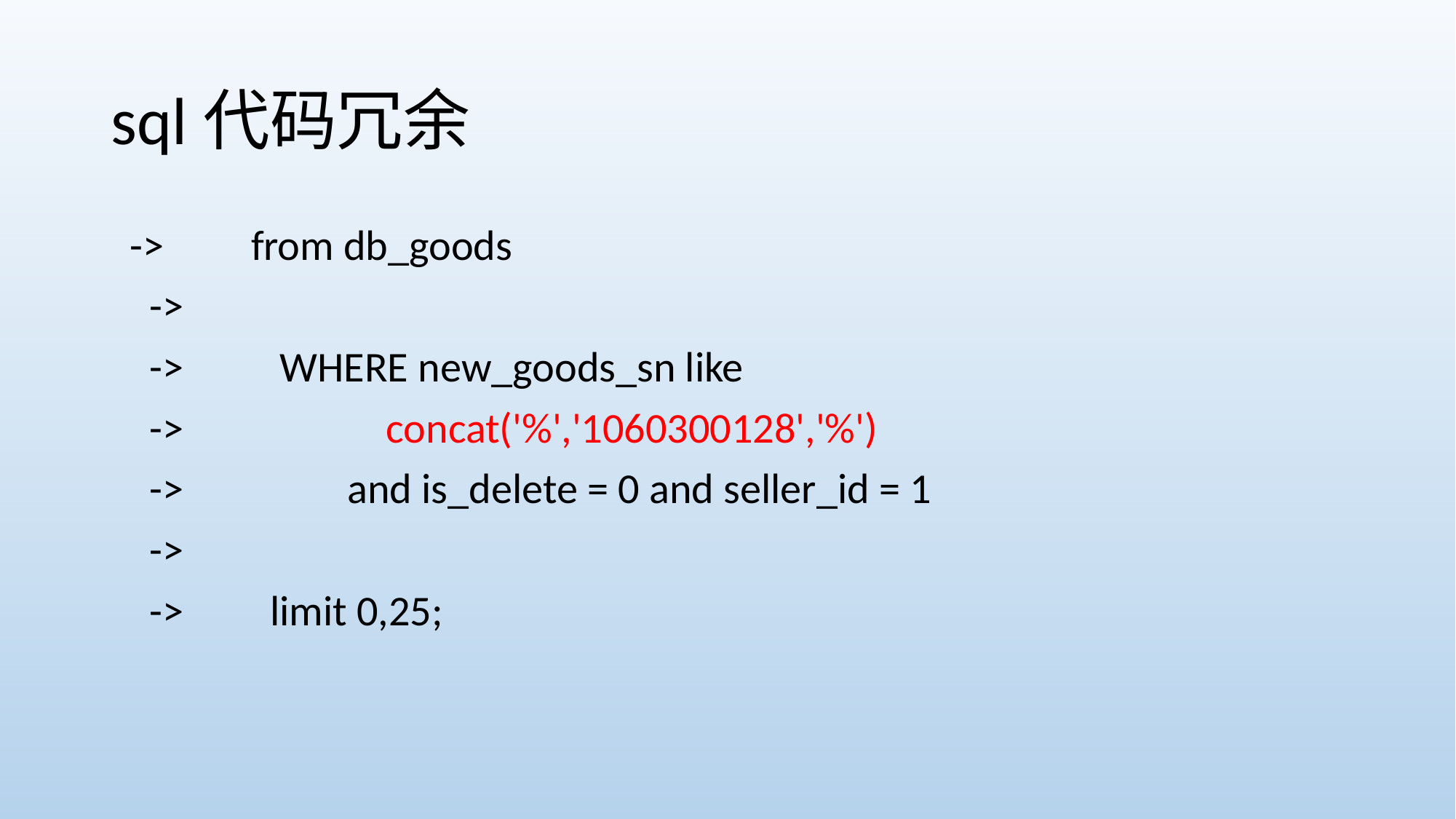

# sql代码冗余
  ->         from db_goods
    ->
    ->          WHERE new_goods_sn like
    ->                     concat('%','1060300128','%')
    ->                 and is_delete = 0 and seller_id = 1
    ->
    ->         limit 0,25;